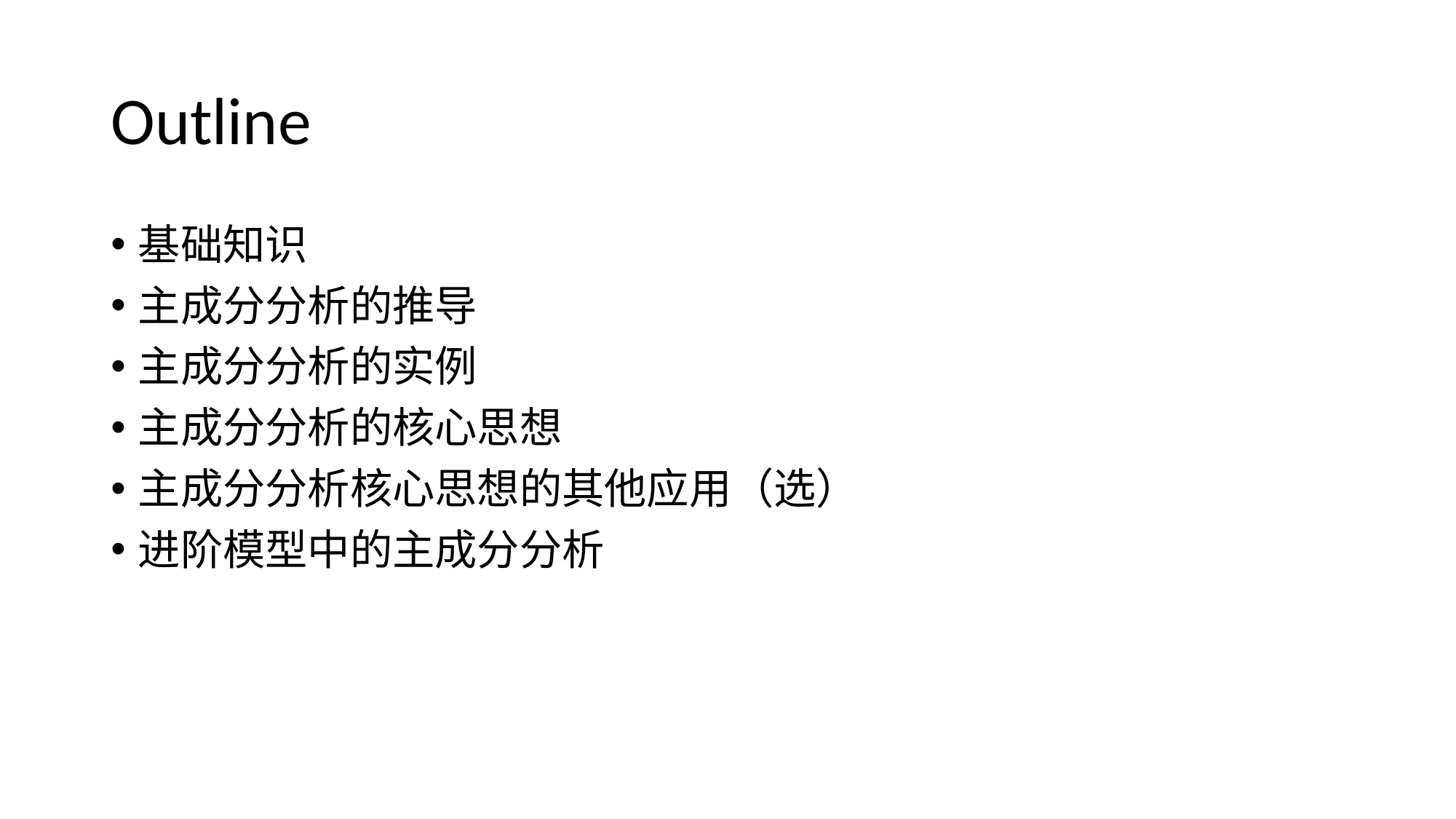

# Outline
基础知识
主成分分析的推导
主成分分析的实例
主成分分析的核心思想
主成分分析核心思想的其他应用（选）
进阶模型中的主成分分析